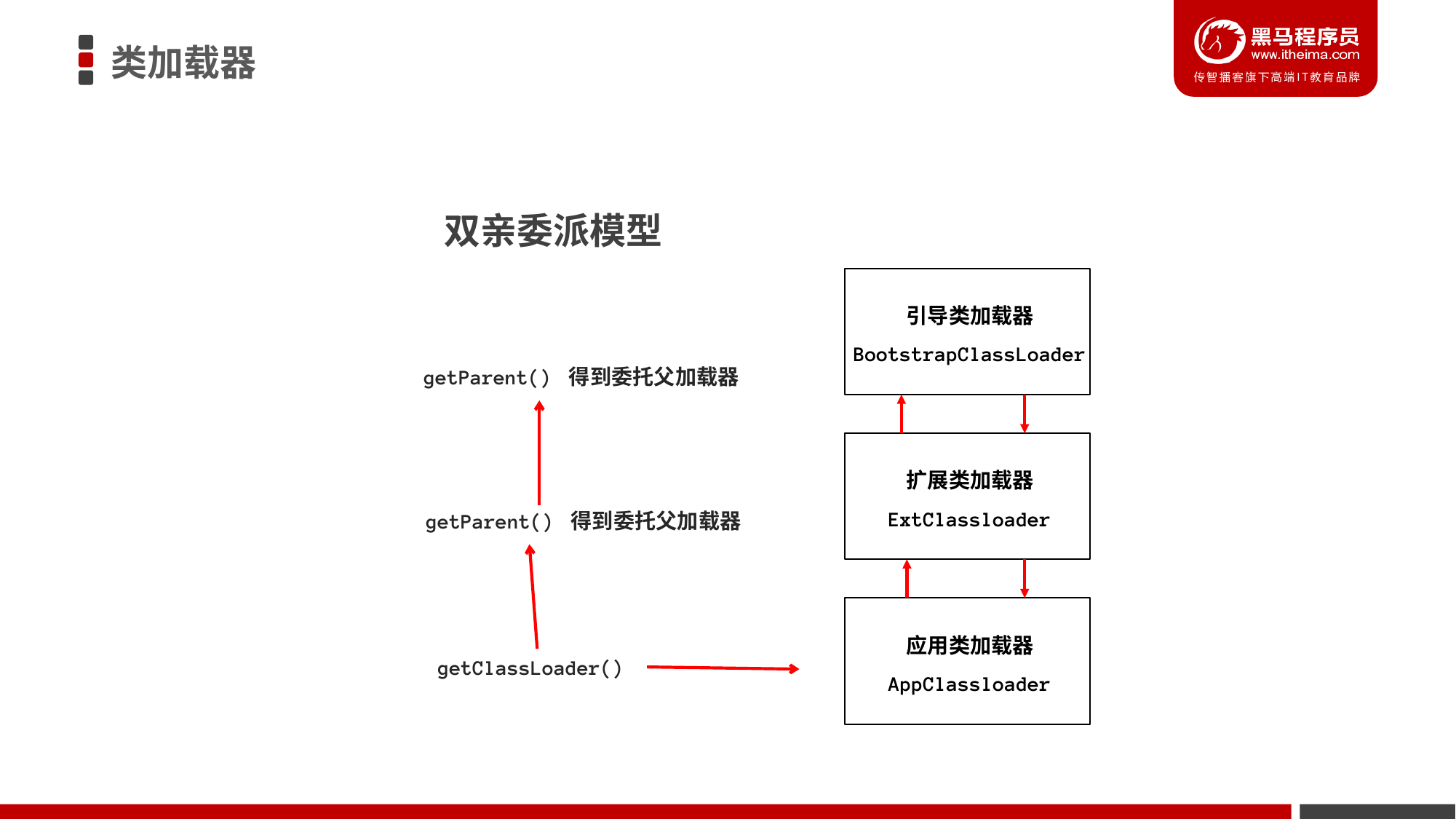

类加载器
双亲委派模型

引导类加载器
BootstrapClassLoader
getParent() 得到委托父加载器

扩展类加载器
ExtClassloader
getParent() 得到委托父加载器

应用类加载器
AppClassloader
getClassLoader()